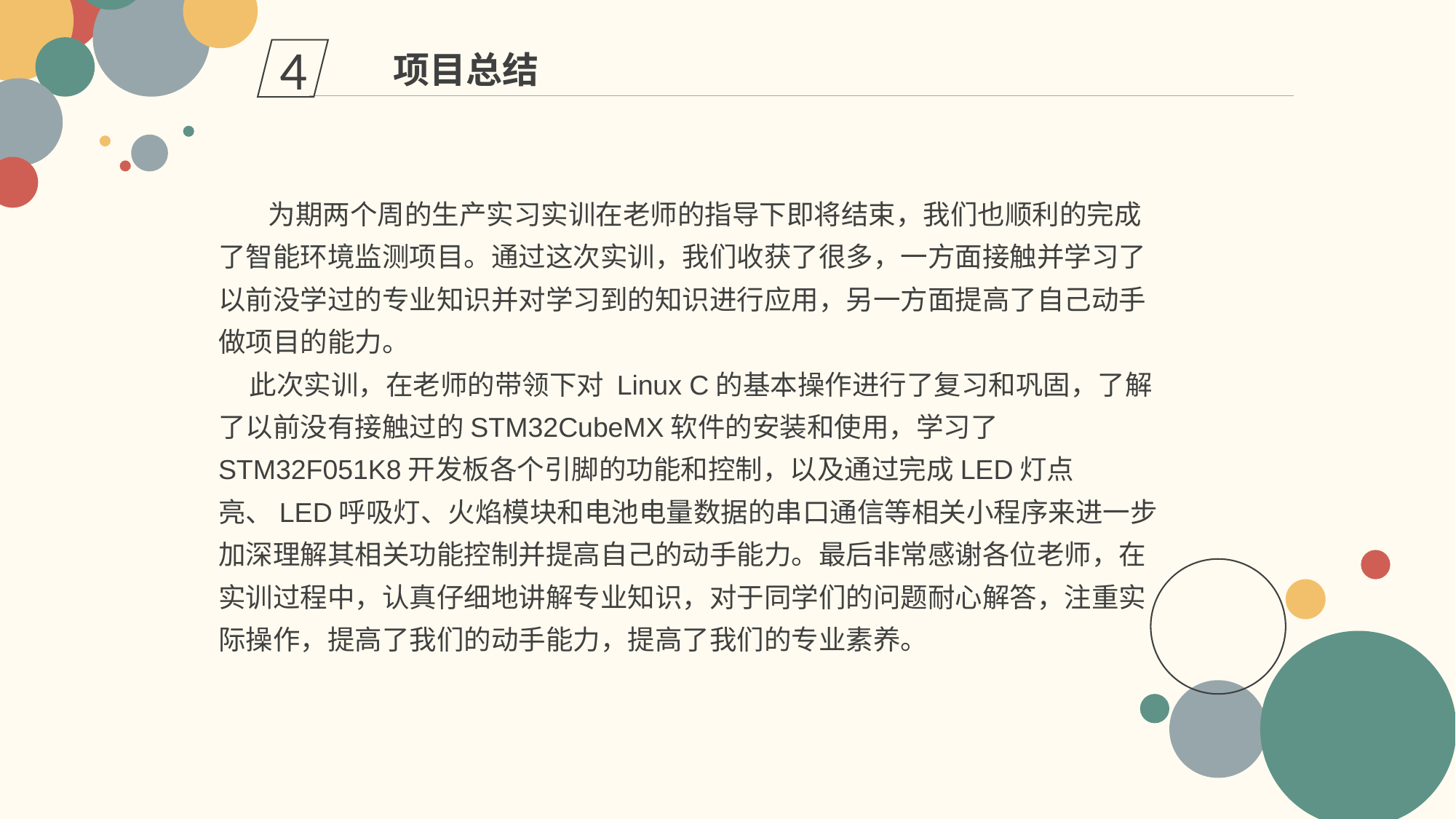

4
项目总结
       为期两个周的生产实习实训在老师的指导下即将结束，我们也顺利的完成了智能环境监测项目。通过这次实训，我们收获了很多，一方面接触并学习了以前没学过的专业知识并对学习到的知识进行应用，另一方面提高了自己动手做项目的能力。
    此次实训，在老师的带领下对 Linux C的基本操作进行了复习和巩固，了解了以前没有接触过的STM32CubeMX软件的安装和使用，学习了STM32F051K8开发板各个引脚的功能和控制，以及通过完成LED灯点亮、LED呼吸灯、火焰模块和电池电量数据的串口通信等相关小程序来进一步加深理解其相关功能控制并提高自己的动手能力。最后非常感谢各位老师，在实训过程中，认真仔细地讲解专业知识，对于同学们的问题耐心解答，注重实际操作，提高了我们的动手能力，提高了我们的专业素养。